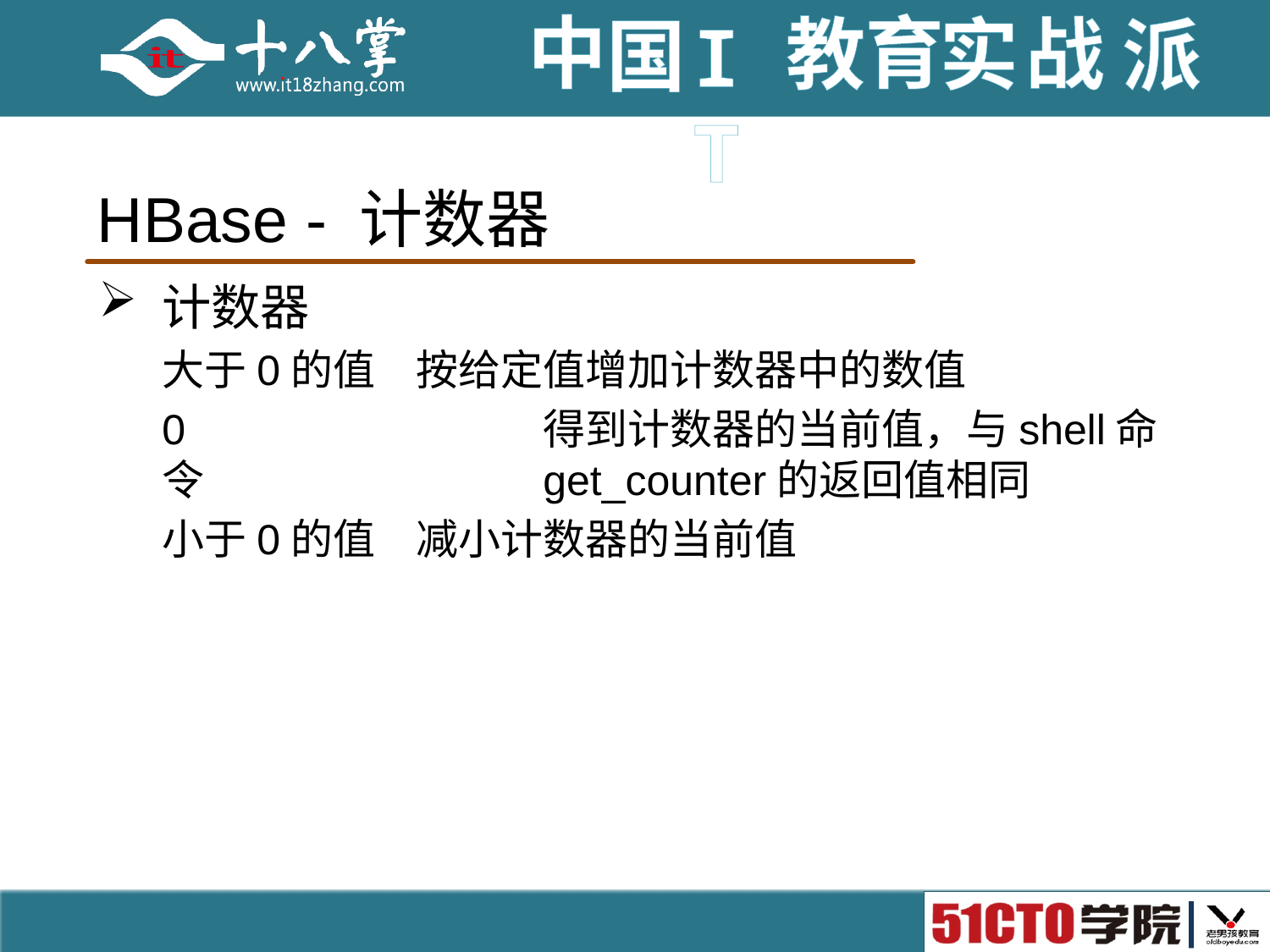

# HBase - 计数器
计数器
大于0的值	按给定值增加计数器中的数值
0			得到计数器的当前值，与shell命令			get_counter的返回值相同
小于0的值	减小计数器的当前值